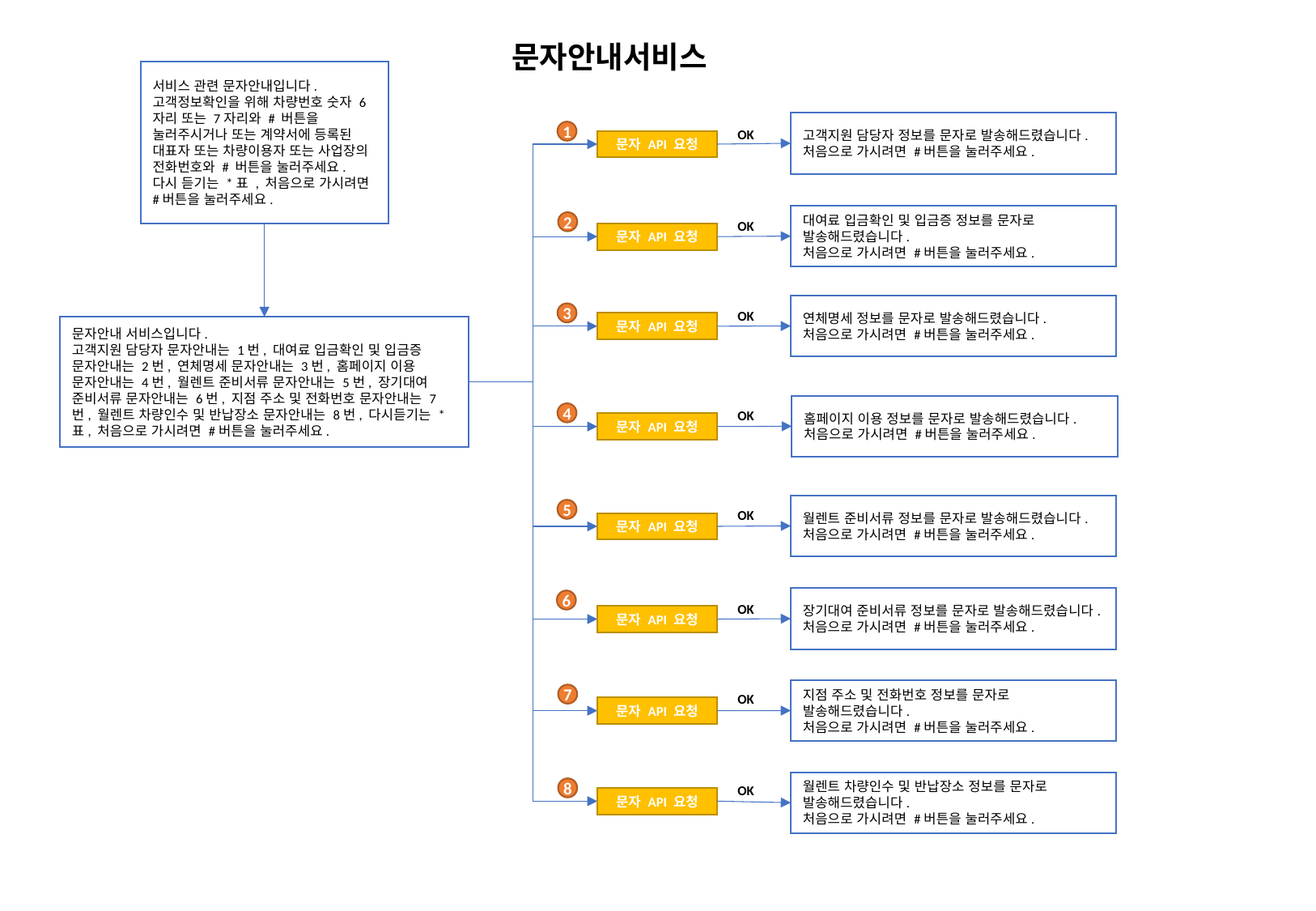

문자안내서비스
서비스 관련 문자안내입니다.
고객정보확인을 위해 차량번호 숫자 6자리 또는 7자리와 # 버튼을 눌러주시거나 또는 계약서에 등록된 대표자 또는 차량이용자 또는 사업장의 전화번호와 # 버튼을 눌러주세요. 다시 듣기는 *표 , 처음으로 가시려면 #버튼을 눌러주세요.
고객지원 담당자 정보를 문자로 발송해드렸습니다.
처음으로 가시려면 #버튼을 눌러주세요.
OK
1
문자 API 요청
대여료 입금확인 및 입금증 정보를 문자로 발송해드렸습니다.
처음으로 가시려면 #버튼을 눌러주세요.
OK
2
문자 API 요청
연체명세 정보를 문자로 발송해드렸습니다.
처음으로 가시려면 #버튼을 눌러주세요.
OK
3
문자 API 요청
문자안내 서비스입니다.
고객지원 담당자 문자안내는 1번, 대여료 입금확인 및 입금증 문자안내는 2번, 연체명세 문자안내는 3번, 홈페이지 이용 문자안내는 4번, 월렌트 준비서류 문자안내는 5번, 장기대여 준비서류 문자안내는 6번, 지점 주소 및 전화번호 문자안내는 7번, 월렌트 차량인수 및 반납장소 문자안내는 8번, 다시듣기는 *표, 처음으로 가시려면 #버튼을 눌러주세요.
홈페이지 이용 정보를 문자로 발송해드렸습니다.
처음으로 가시려면 #버튼을 눌러주세요.
OK
4
문자 API 요청
월렌트 준비서류 정보를 문자로 발송해드렸습니다.
처음으로 가시려면 #버튼을 눌러주세요.
5
OK
문자 API 요청
장기대여 준비서류 정보를 문자로 발송해드렸습니다.
처음으로 가시려면 #버튼을 눌러주세요.
6
OK
문자 API 요청
지점 주소 및 전화번호 정보를 문자로 발송해드렸습니다.
처음으로 가시려면 #버튼을 눌러주세요.
7
OK
문자 API 요청
월렌트 차량인수 및 반납장소 정보를 문자로 발송해드렸습니다.
처음으로 가시려면 #버튼을 눌러주세요.
OK
8
문자 API 요청